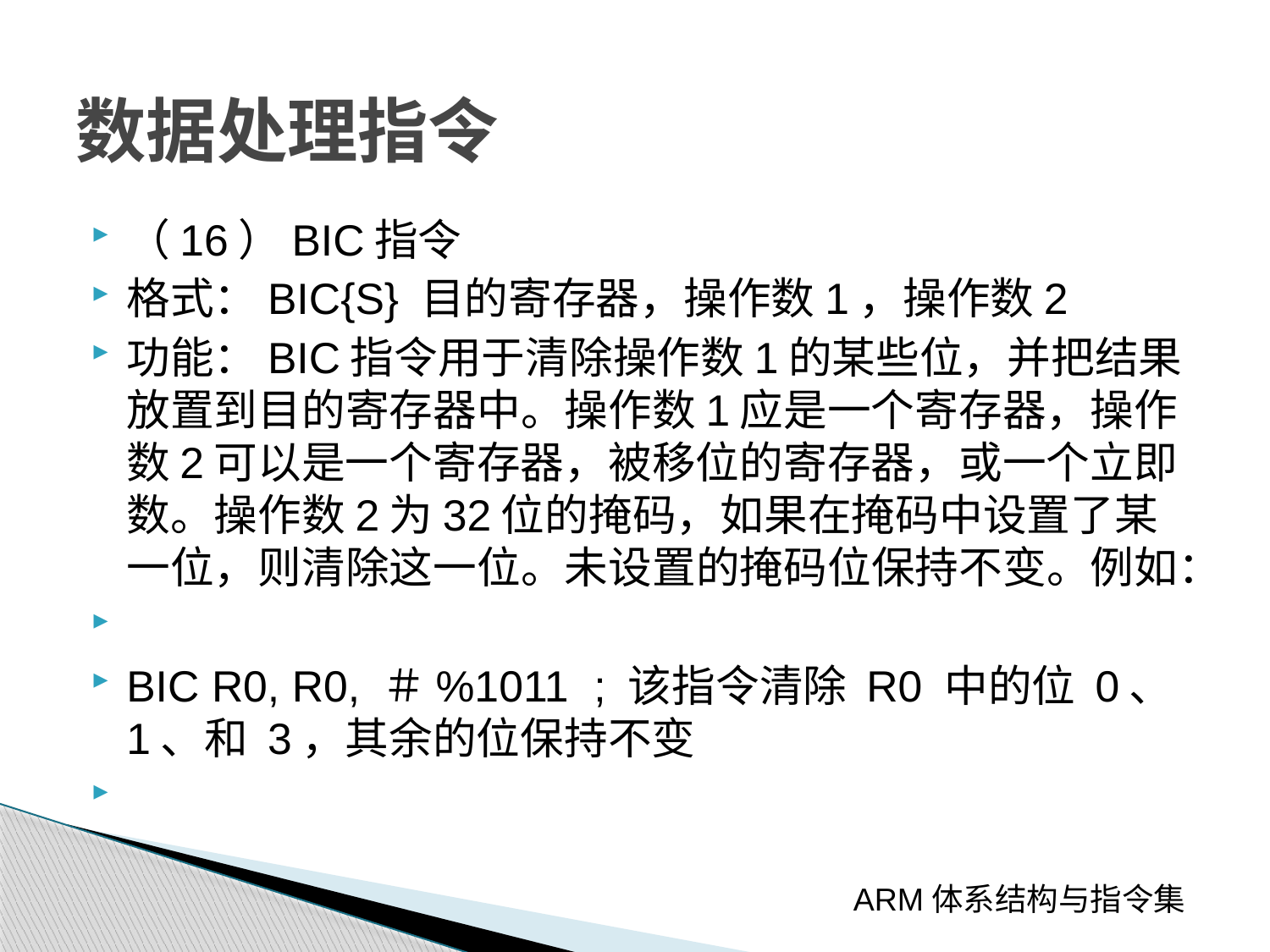

# 数据处理指令
（16）BIC指令
格式：BIC{S} 目的寄存器，操作数1，操作数2
功能：BIC指令用于清除操作数1的某些位，并把结果放置到目的寄存器中。操作数1应是一个寄存器，操作数2可以是一个寄存器，被移位的寄存器，或一个立即数。操作数2为32位的掩码，如果在掩码中设置了某一位，则清除这一位。未设置的掩码位保持不变。例如：

BIC R0, R0, ＃%1011	; 该指令清除 R0 中的位 0、1、和 3，其余的位保持不变

            ARM体系结构与指令集